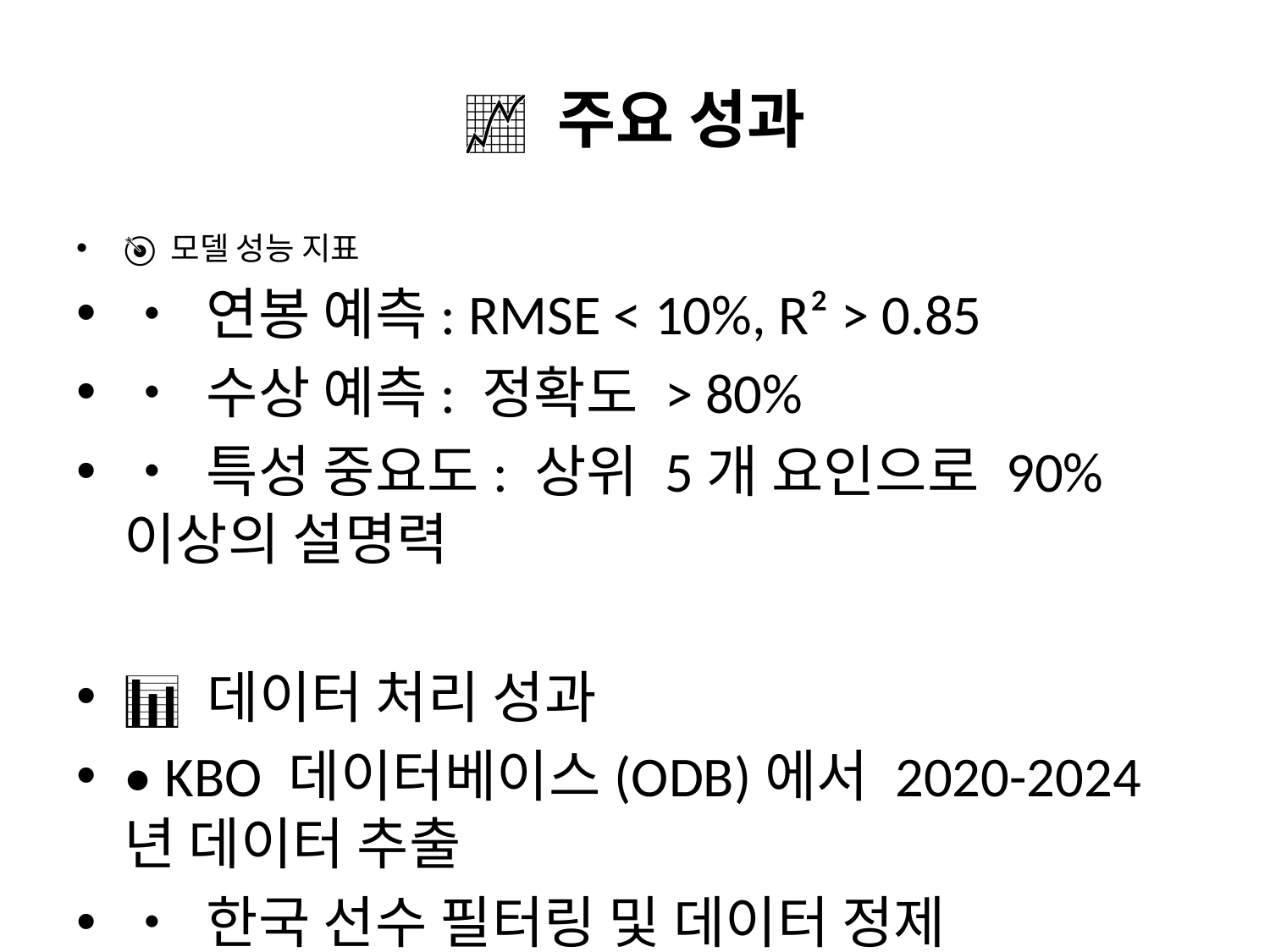

# 📈 주요 성과
🎯 모델 성능 지표
• 연봉 예측: RMSE < 10%, R² > 0.85
• 수상 예측: 정확도 > 80%
• 특성 중요도: 상위 5개 요인으로 90% 이상의 설명력

📊 데이터 처리 성과
• KBO 데이터베이스(ODB)에서 2020-2024년 데이터 추출
• 한국 선수 필터링 및 데이터 정제
• 연도별, 포지션별 데이터 분리 및 저장

🔍 분석 성과
• 선수 성과 지표 상관관계 분석
• 포지션별 통계 분석
• 연봉과 성과의 관계 분석
• 수상 지표와 연봉의 상관관계 분석